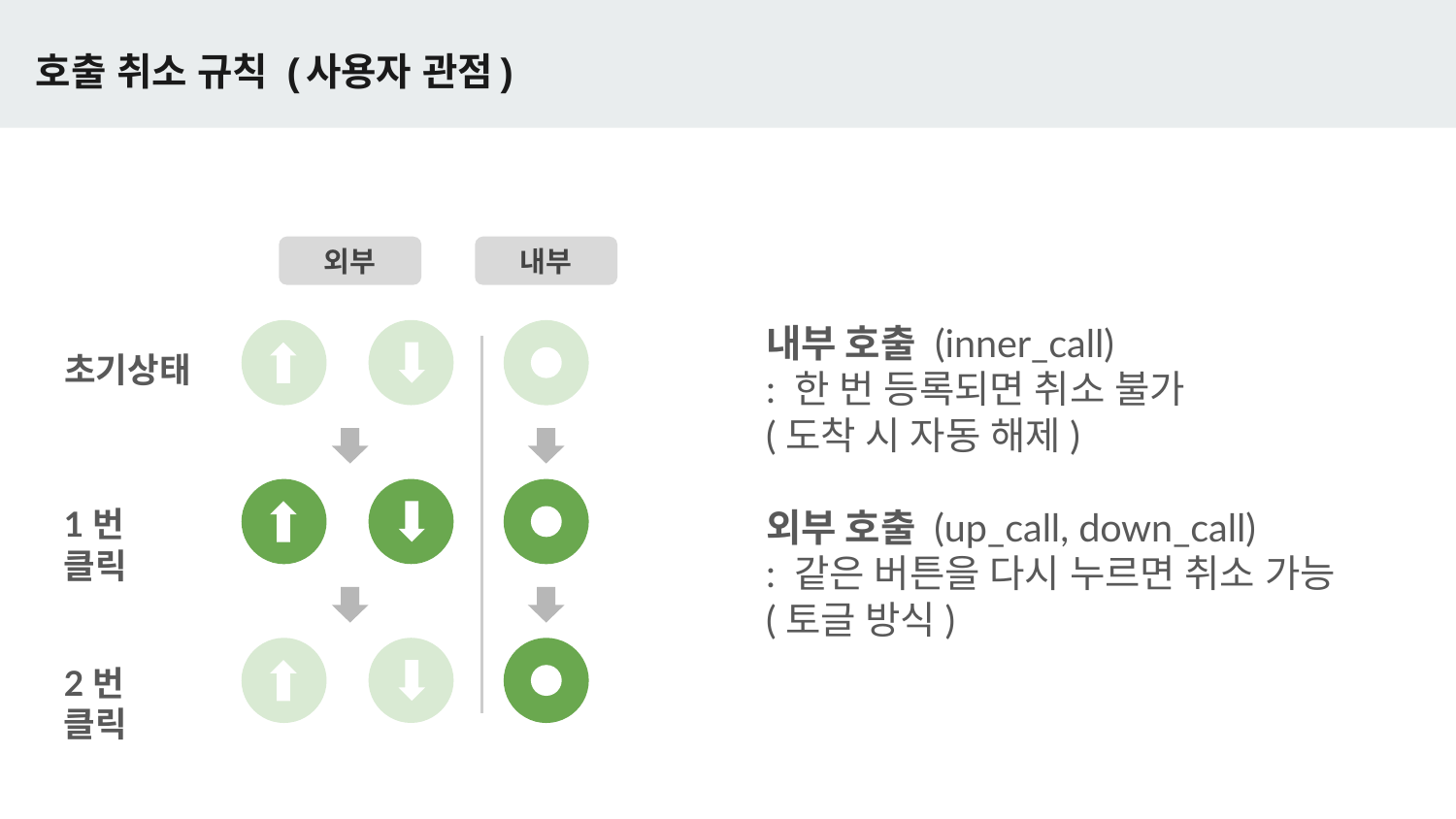

# 호출 취소 규칙 (사용자 관점)
외부
내부
내부 호출 (inner_call)
: 한 번 등록되면 취소 불가
(도착 시 자동 해제)
외부 호출 (up_call, down_call)
: 같은 버튼을 다시 누르면 취소 가능
(토글 방식)

초기상태

1번 클릭

2번 클릭